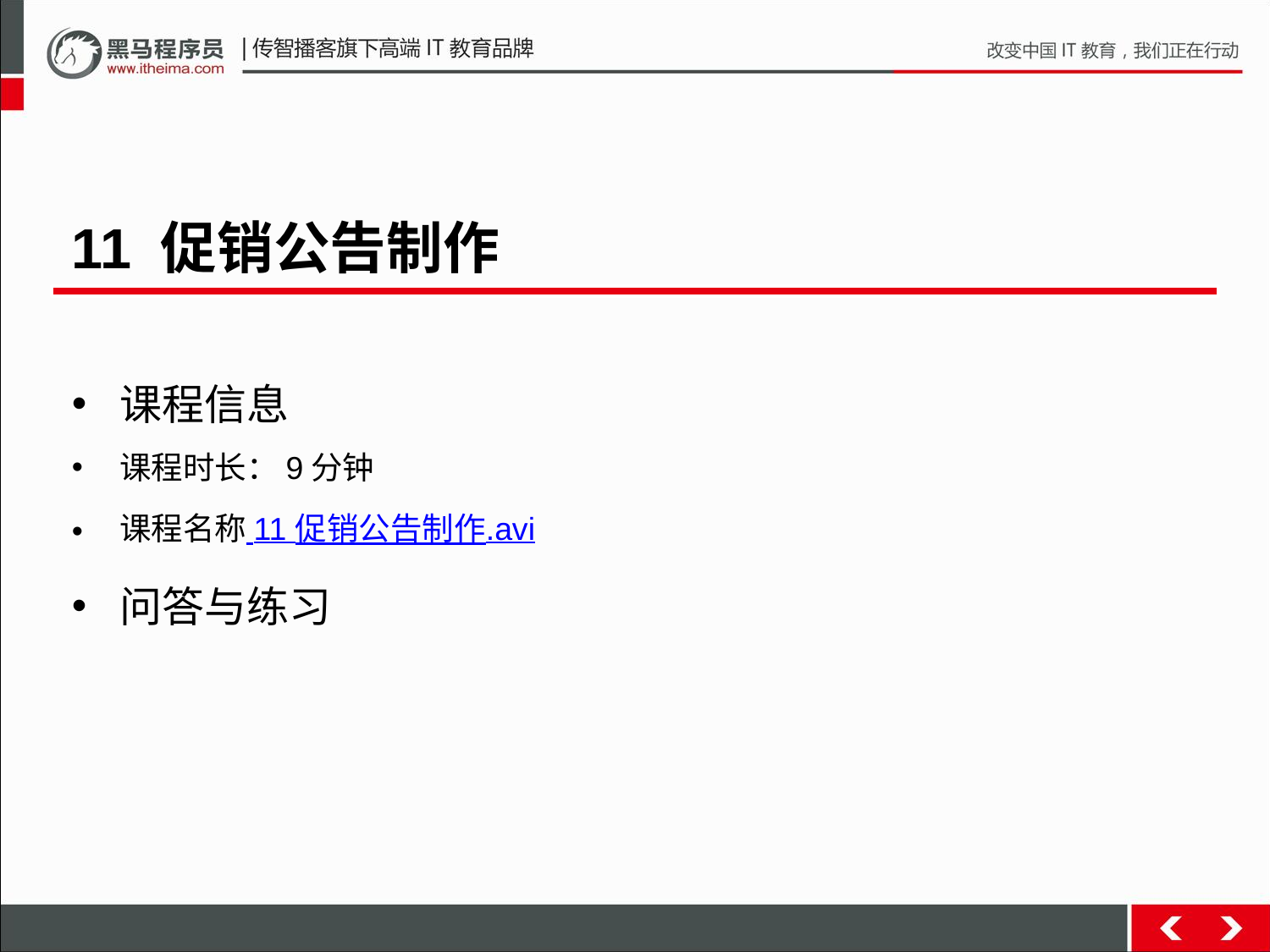

11 促销公告制作
课程信息
课程时长：9分钟
课程名称 11 促销公告制作.avi
问答与练习